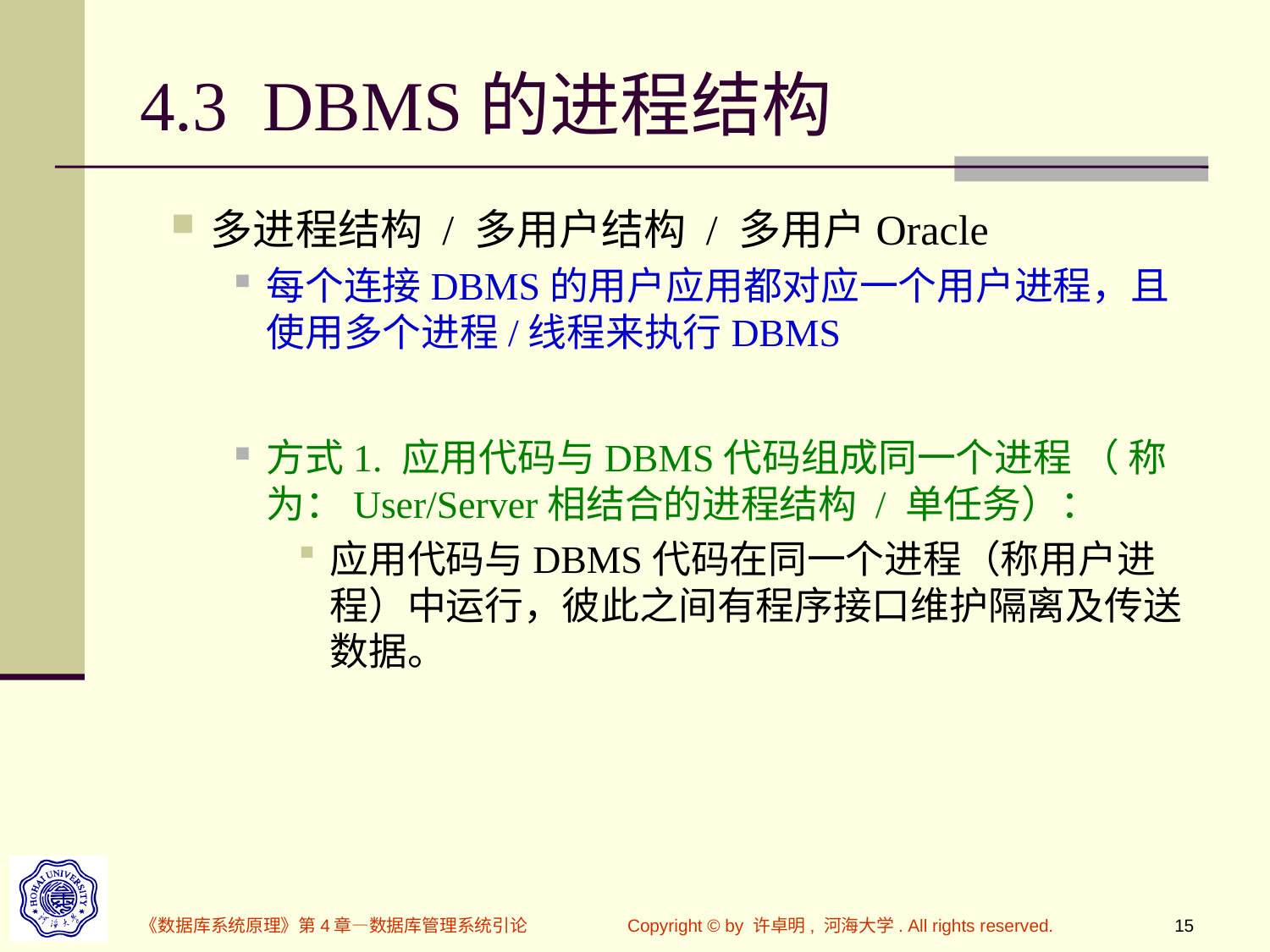

# 4.3  DBMS的进程结构
多进程结构 / 多用户结构 / 多用户Oracle
每个连接DBMS的用户应用都对应一个用户进程，且使用多个进程/线程来执行DBMS

方式1. 应用代码与DBMS代码组成同一个进程 （ 称为：User/Server相结合的进程结构 / 单任务）：
应用代码与DBMS代码在同一个进程（称用户进程）中运行，彼此之间有程序接口维护隔离及传送数据。
《数据库系统原理》第4章—数据库管理系统引论
Copyright © by 许卓明, 河海大学. All rights reserved.
15